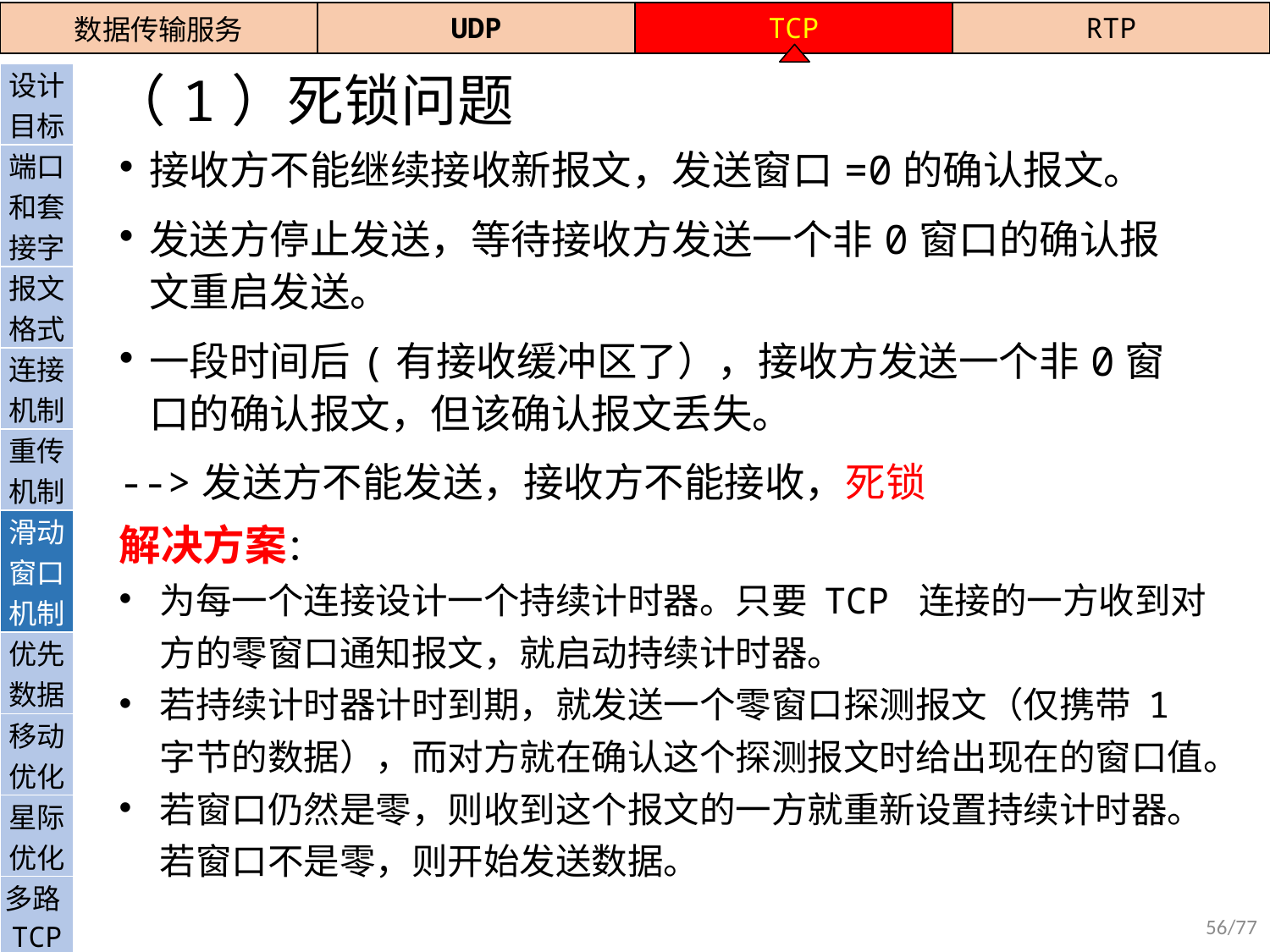

| 数据传输服务 | UDP | TCP | RTP |
| --- | --- | --- | --- |
# （1）死锁问题

| 设计目标 |
| --- |
| 端口和套接字 |
| 报文格式 |
| 连接机制 |
| 重传机制 |
| 滑动窗口机制 |
| 优先数据 |
| 移动优化 |
| 星际优化 |
| 多路TCP |
| QUIC |
接收方不能继续接收新报文，发送窗口=0的确认报文。
发送方停止发送，等待接收方发送一个非0窗口的确认报文重启发送。
一段时间后(有接收缓冲区了），接收方发送一个非0窗口的确认报文，但该确认报文丢失。
-->发送方不能发送，接收方不能接收，死锁
解决方案：
为每一个连接设计一个持续计时器。只要 TCP 连接的一方收到对方的零窗口通知报文，就启动持续计时器。
若持续计时器计时到期，就发送一个零窗口探测报文（仅携带 1 字节的数据），而对方就在确认这个探测报文时给出现在的窗口值。
若窗口仍然是零，则收到这个报文的一方就重新设置持续计时器。若窗口不是零，则开始发送数据。
56/77